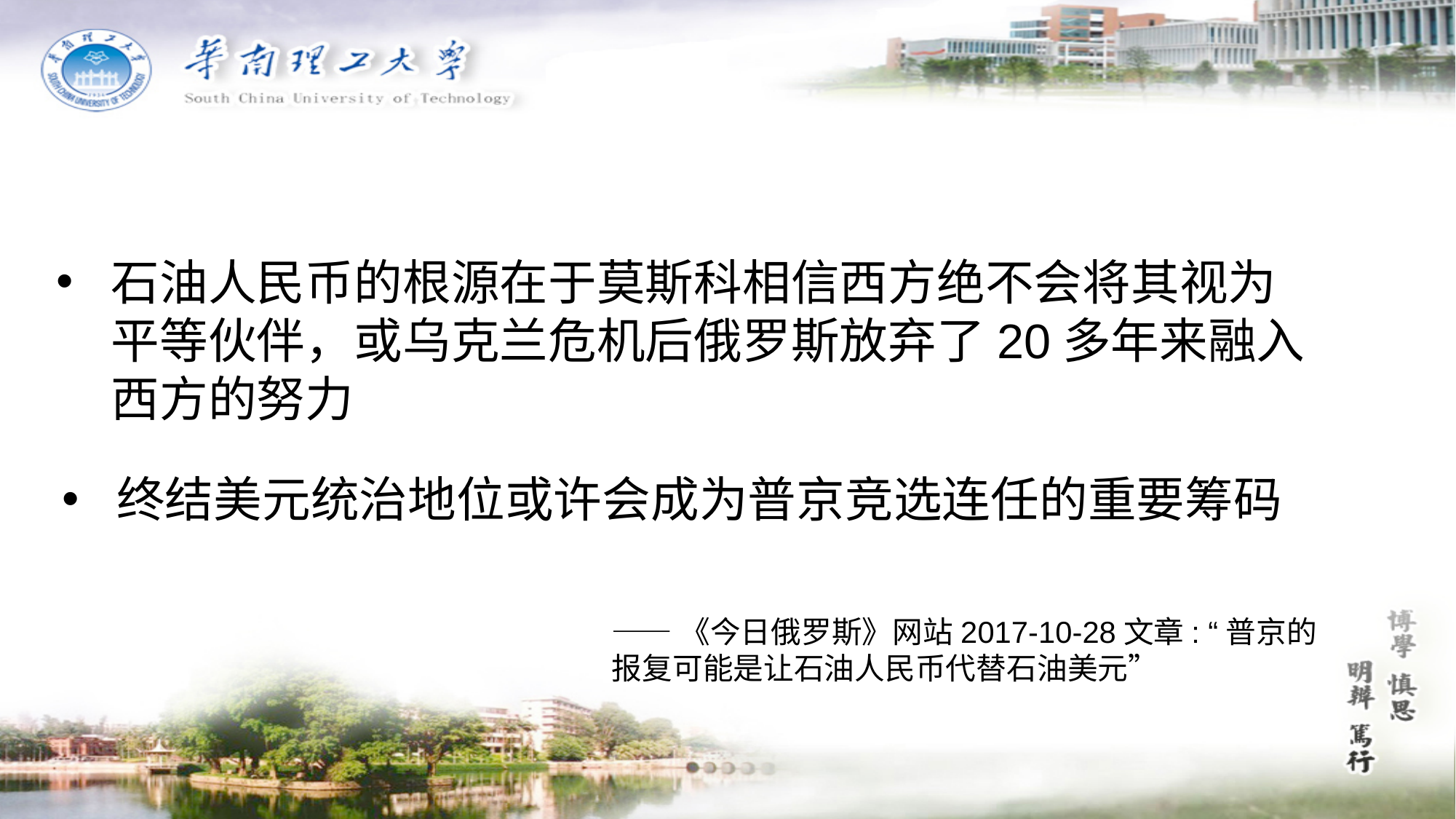

石油人民币的根源在于莫斯科相信西方绝不会将其视为平等伙伴，或乌克兰危机后俄罗斯放弃了20多年来融入西方的努力
终结美元统治地位或许会成为普京竞选连任的重要筹码
——《今日俄罗斯》网站2017-10-28文章: “普京的报复可能是让石油人民币代替石油美元”